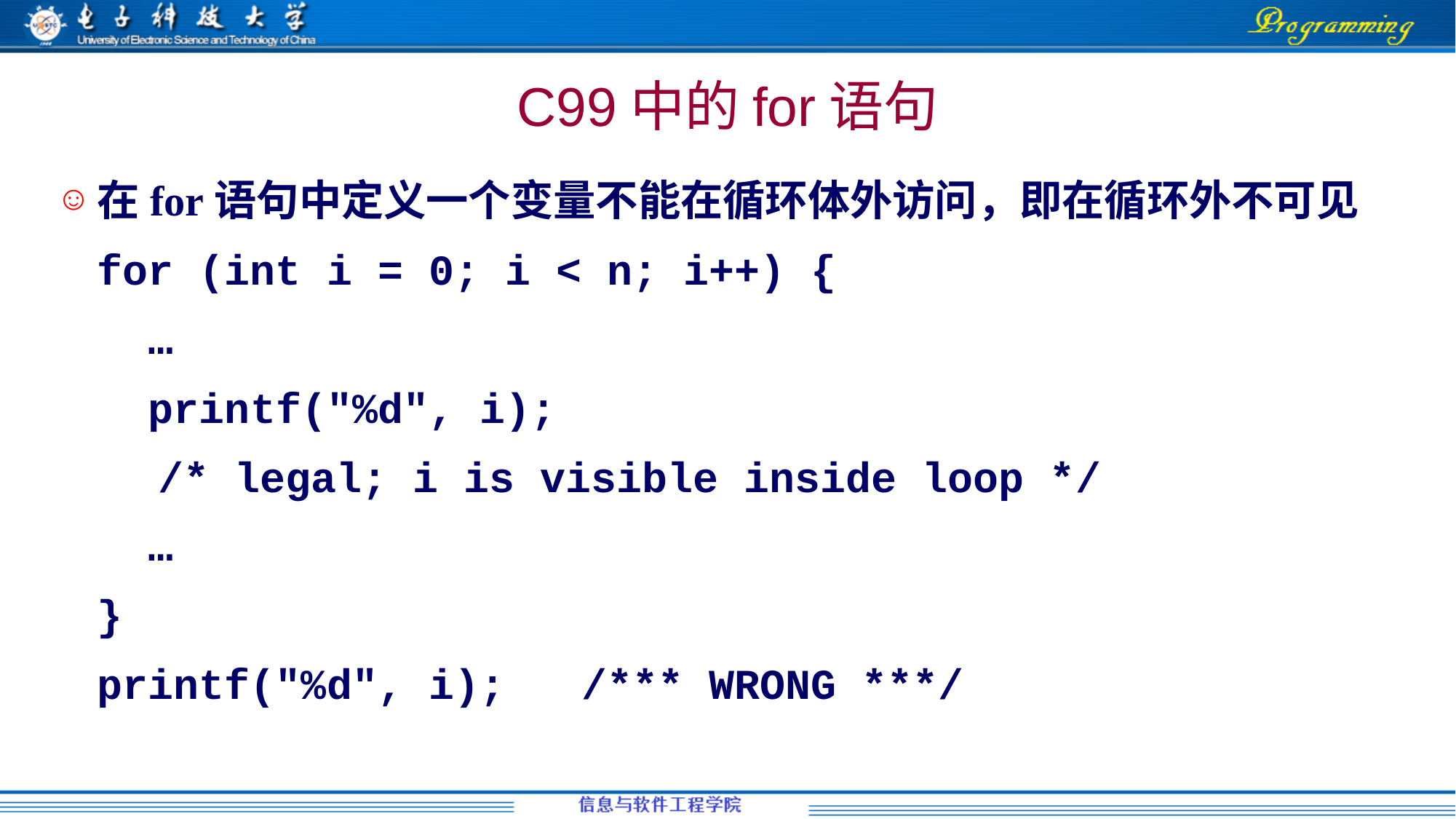

C99中的for语句
在for语句中定义一个变量不能在循环体外访问，即在循环外不可见
	for (int i = 0; i < n; i++) {
	  …
	  printf("%d", i);
    /* legal; i is visible inside loop */
	  …
	}
	printf("%d", i);   /*** WRONG ***/